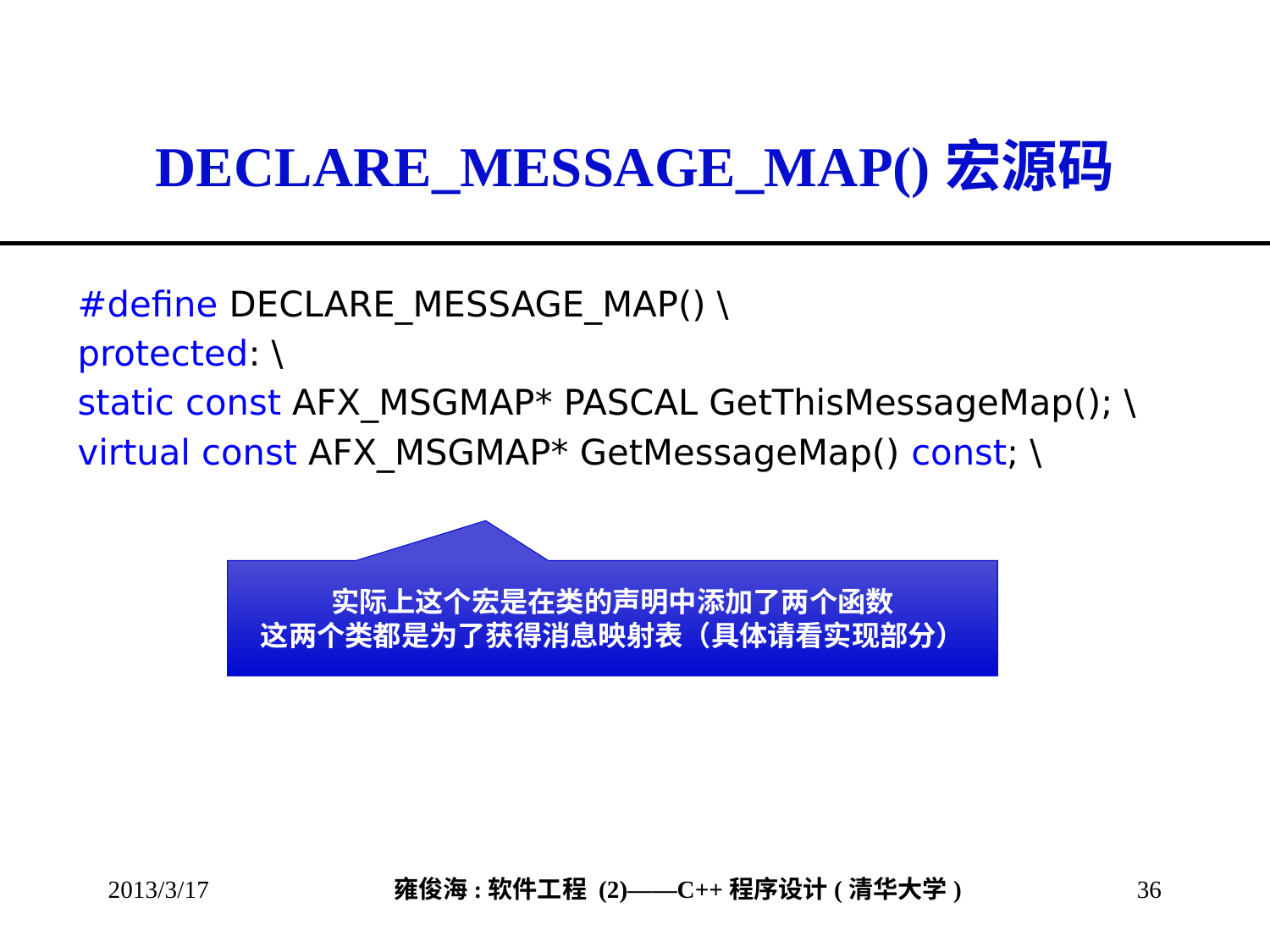

# DECLARE_MESSAGE_MAP()宏源码
#define DECLARE_MESSAGE_MAP() \
protected: \
static const AFX_MSGMAP* PASCAL GetThisMessageMap(); \
virtual const AFX_MSGMAP* GetMessageMap() const; \
实际上这个宏是在类的声明中添加了两个函数
这两个类都是为了获得消息映射表（具体请看实现部分）
2013/3/17
36